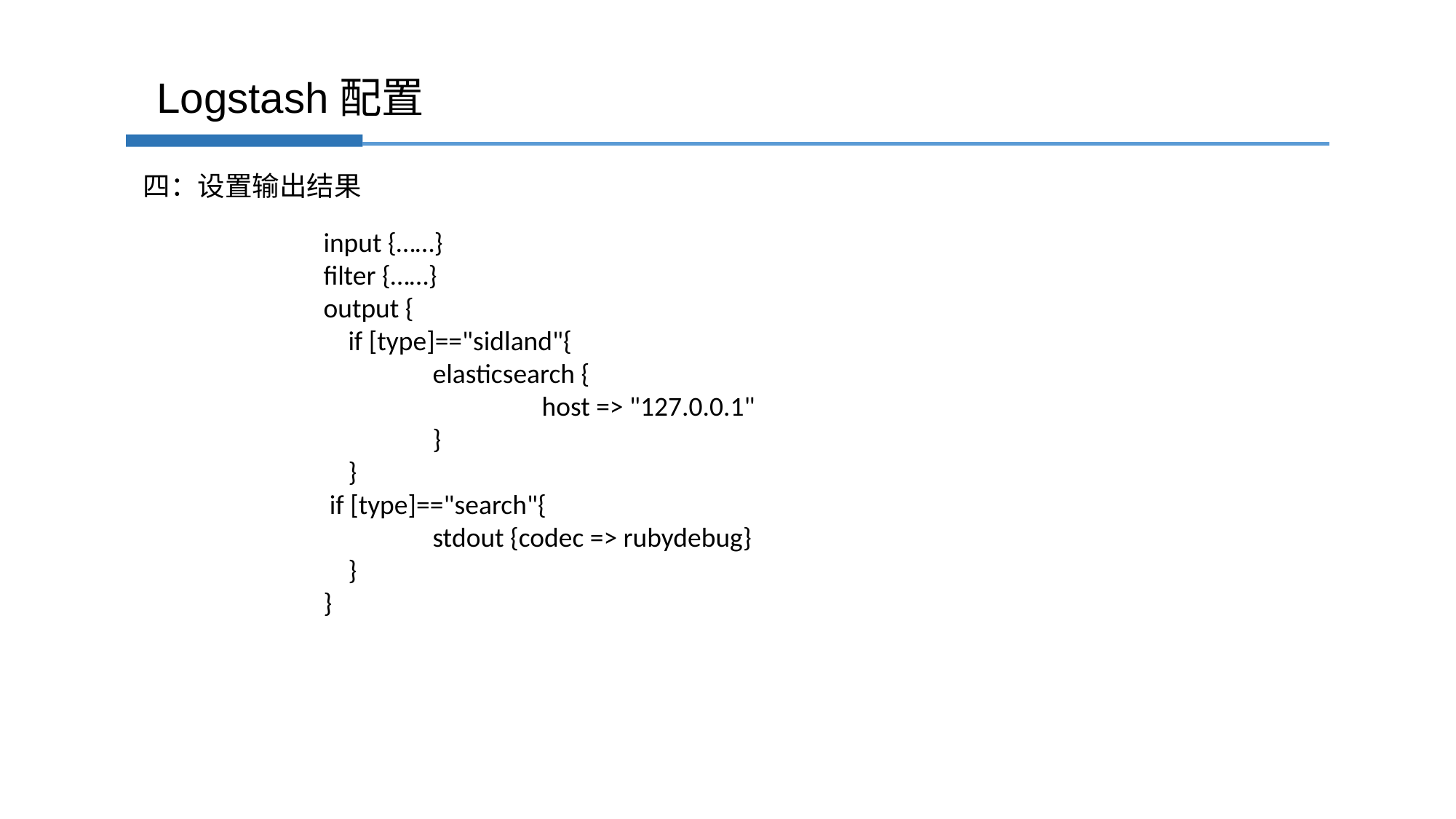

Logstash配置

四：设置输出结果
input {……}
filter {……}
output {
    if [type]=="sidland"{
    	elasticsearch {
		host => "127.0.0.1"
    	}
    }
 if [type]=="search"{
    	stdout {codec => rubydebug}
    }
}